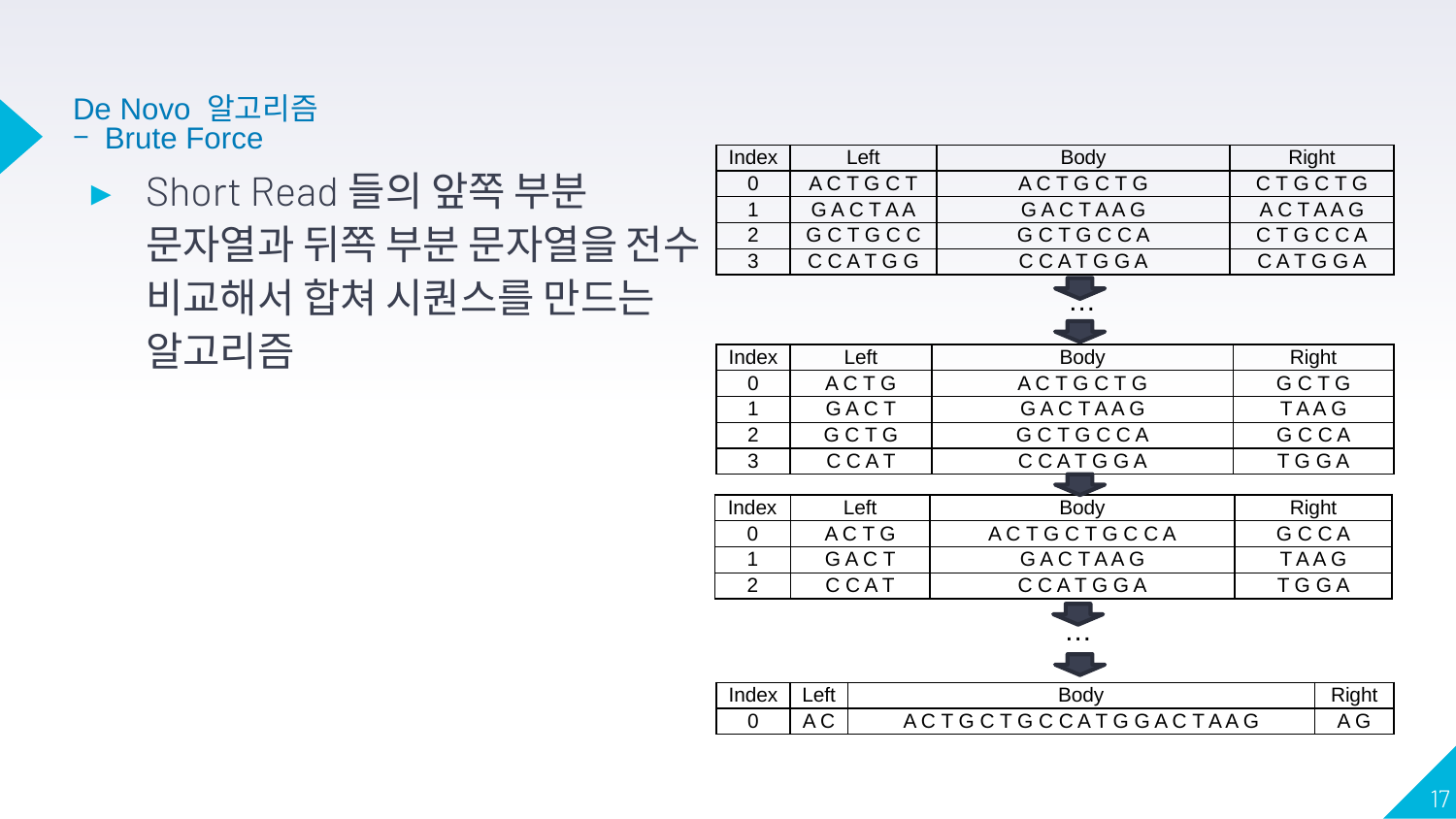

# De Novo 알고리즘 – Brute Force
| Index | Left | Body | Right |
| --- | --- | --- | --- |
| 0 | A C T G C T | A C T G C T G | C T G C T G |
| 1 | G A C T A A | G A C T A A G | A C T A A G |
| 2 | G C T G C C | G C T G C C A | C T G C C A |
| 3 | C C A T G G | C C A T G G A | C A T G G A |
Short Read들의 앞쪽 부분 문자열과 뒤쪽 부분 문자열을 전수 비교해서 합쳐 시퀀스를 만드는 알고리즘
…

| Index | Left | Body | Right |
| --- | --- | --- | --- |
| 0 | A C T G | A C T G C T G | G C T G |
| 1 | G A C T | G A C T A A G | T A A G |
| 2 | G C T G | G C T G C C A | G C C A |
| 3 | C C A T | C C A T G G A | T G G A |

| Index | Left | Body | Right |
| --- | --- | --- | --- |
| 0 | A C T G | A C T G C T G C C A | G C C A |
| 1 | G A C T | G A C T A A G | T A A G |
| 2 | C C A T | C C A T G G A | T G G A |

…

| Index | Left | Body | Right |
| --- | --- | --- | --- |
| 0 | A C | A C T G C T G C C A T G G A C T A A G | A G |
17